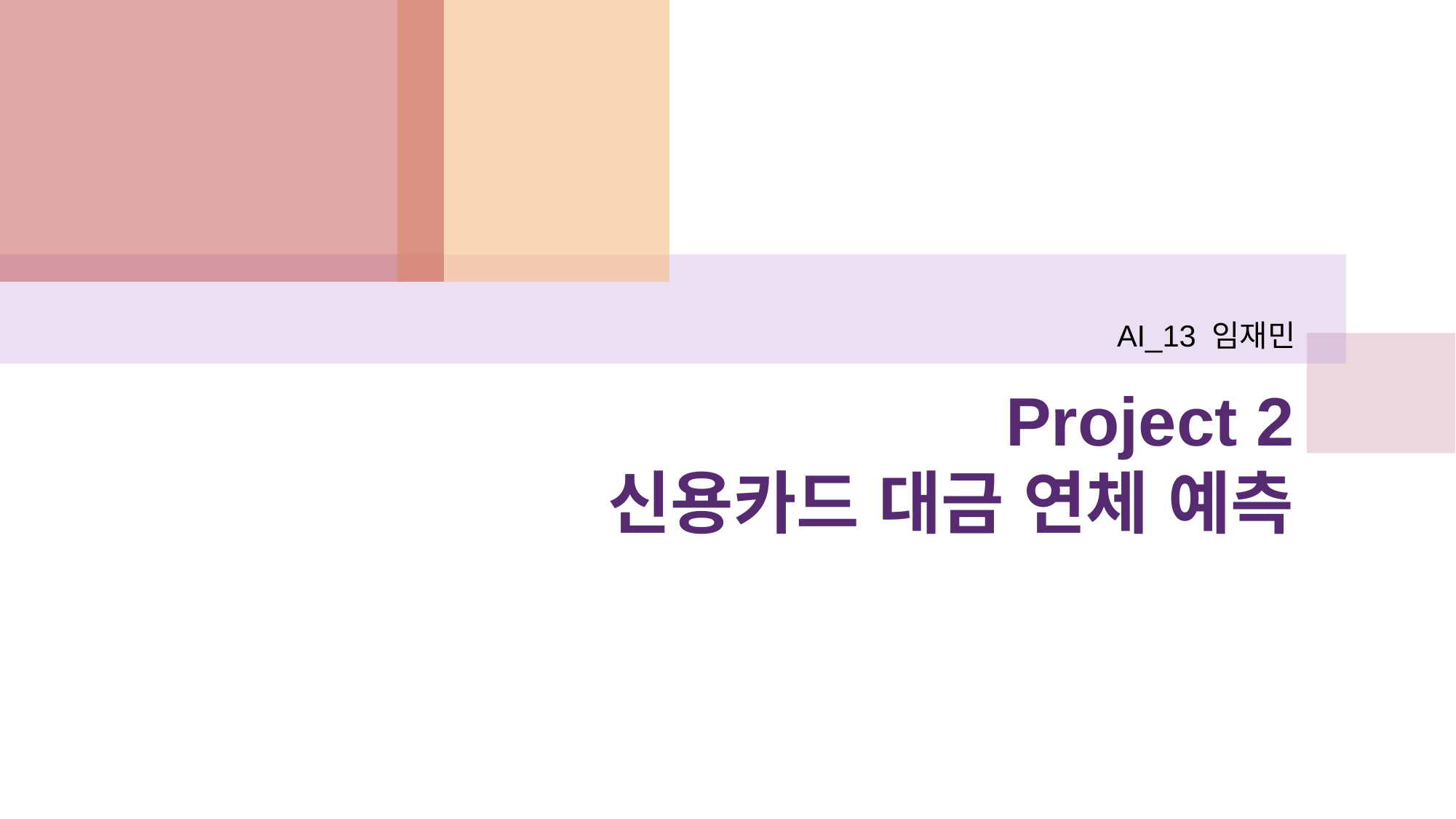

AI_13 임재민
# Project 2 신용카드 대금 연체 예측